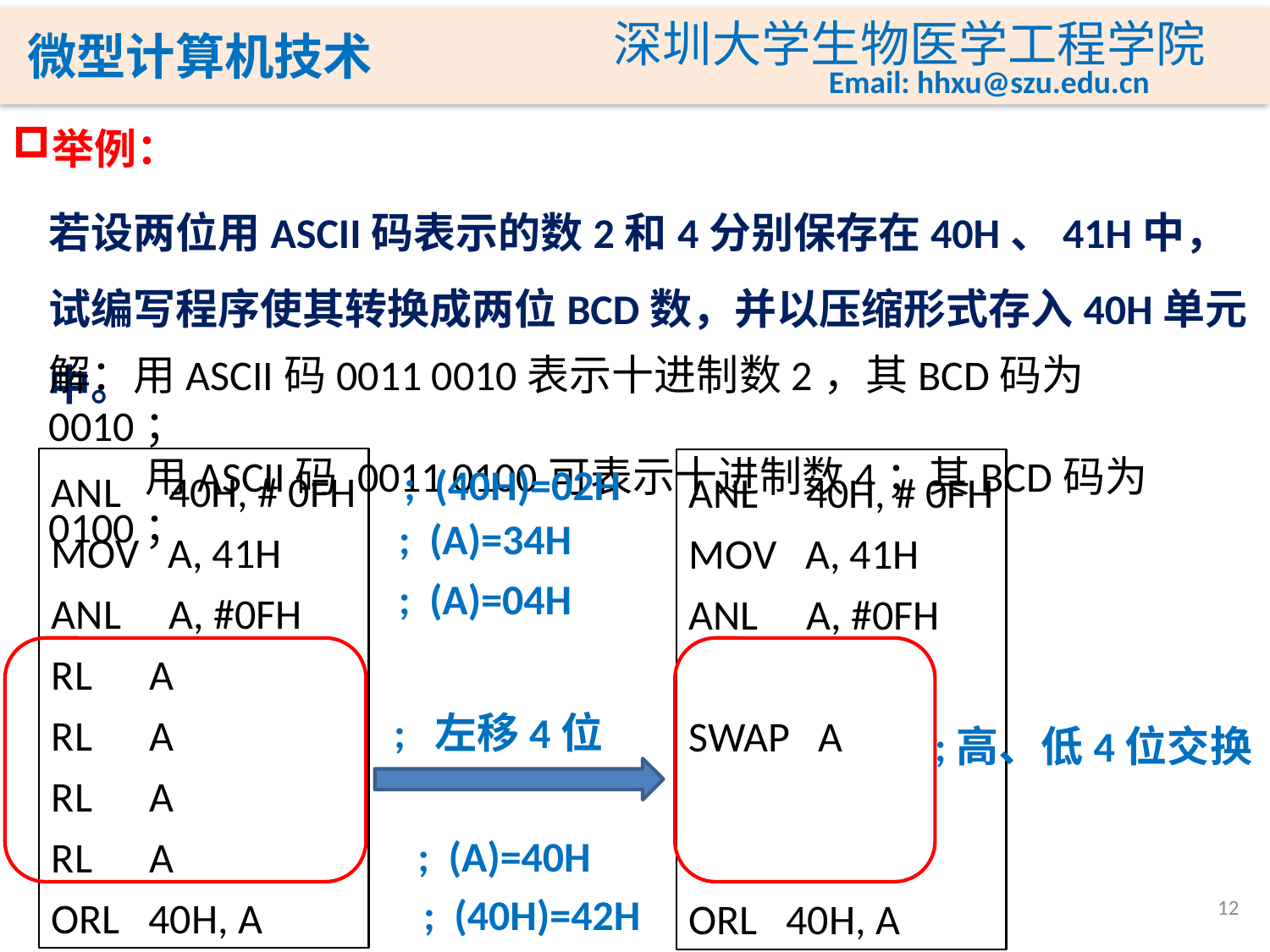

举例：
若设两位用ASCII码表示的数2和4分别保存在40H、41H中，试编写程序使其转换成两位BCD数，并以压缩形式存入40H单元中。
解：用ASCII码0011 0010表示十进制数2，其BCD码为0010；
         用ASCII码 0011 0100可表示十进制数4；其BCD码为0100；
ANL     40H, # 0FH
MOV   A, 41H
ANL     A, #0FH
RL      A
RL      A
RL      A
RL      A
ORL   40H, A
ANL     40H, # 0FH
MOV   A, 41H
ANL     A, #0FH

SWAP   A

ORL   40H, A
;  (40H)=02H
;  (A)=34H
;  (A)=04H

;  左移4位
;高、低4位交换

;  (A)=40H
;  (40H)=42H
12